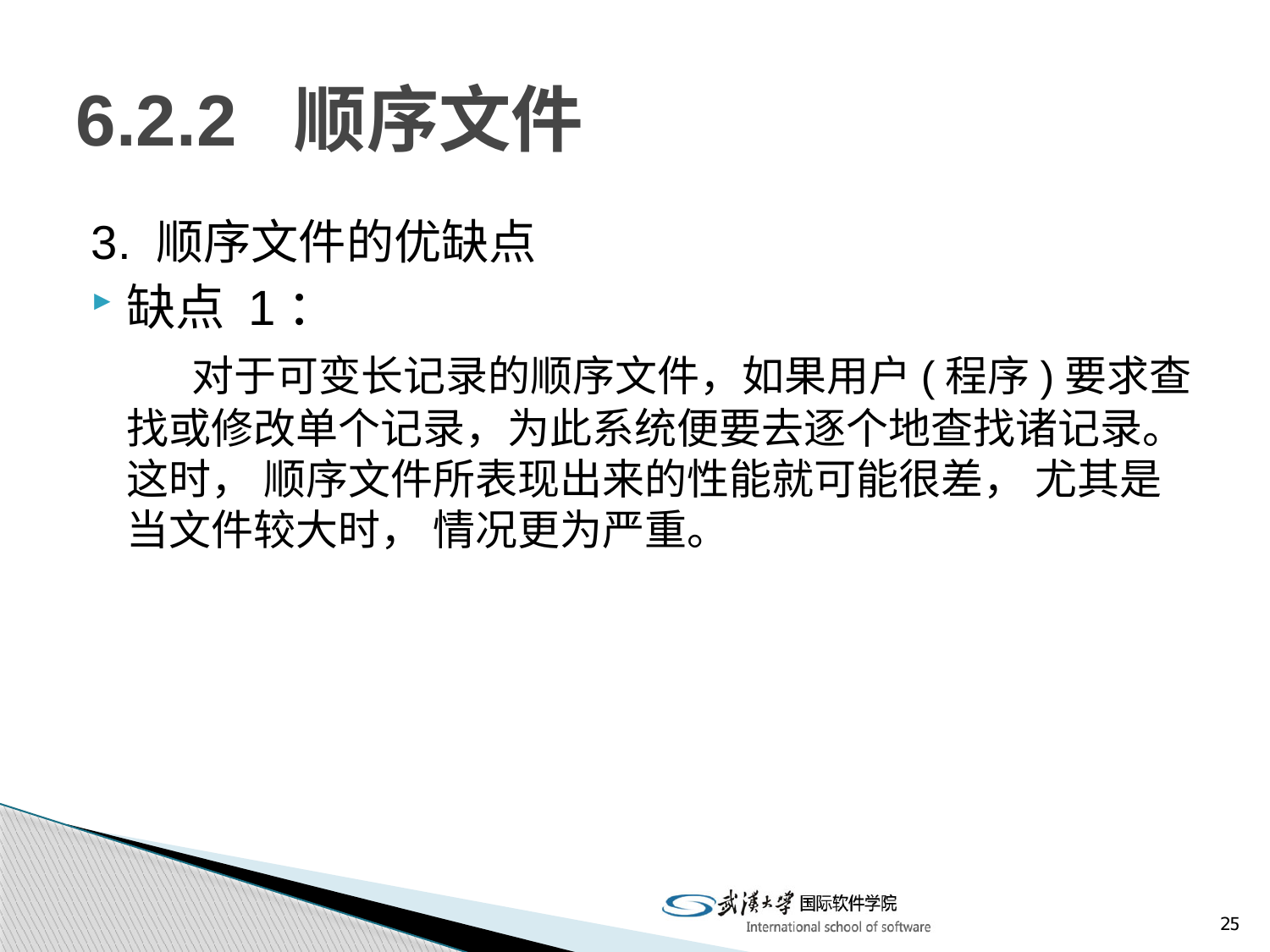

# 6.2.2  顺序文件
3. 顺序文件的优缺点
缺点 1：
        对于可变长记录的顺序文件，如果用户(程序)要求查找或修改单个记录，为此系统便要去逐个地查找诸记录。 这时， 顺序文件所表现出来的性能就可能很差， 尤其是当文件较大时， 情况更为严重。
25